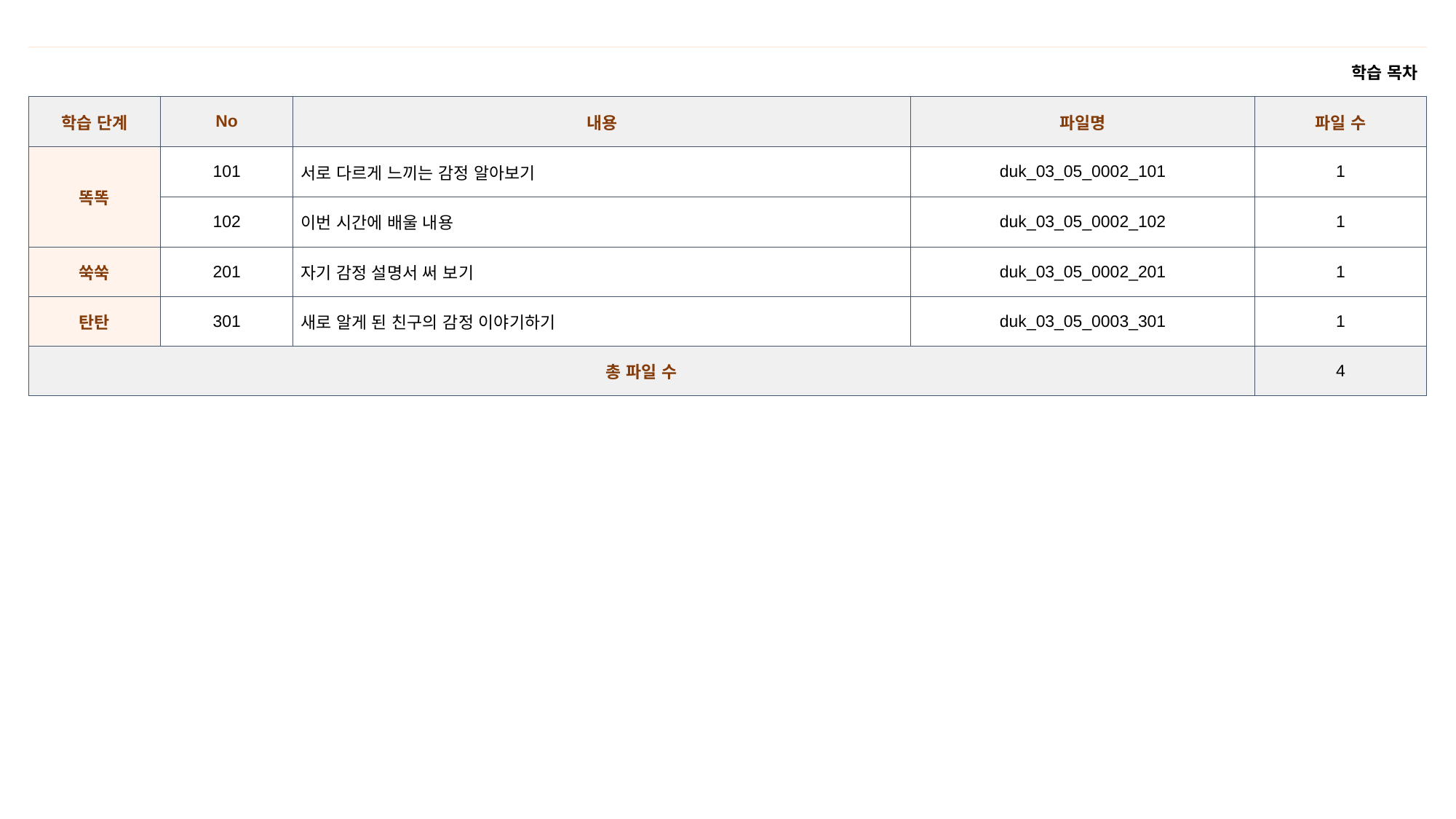

| 학습 목차 |  |  |  |  |
| --- | --- | --- | --- | --- |
| 학습 단계 | No | 내용 | 파일명 | 파일 수 |
| 똑똑 | 101 | 서로 다르게 느끼는 감정 알아보기 | duk\_03\_05\_0002\_101 | 1 |
|  | 102 | 이번 시간에 배울 내용 | duk\_03\_05\_0002\_102 | 1 |
| 쑥쑥 | 201 | 자기 감정 설명서 써 보기 | duk\_03\_05\_0002\_201 | 1 |
| 탄탄 | 301 | 새로 알게 된 친구의 감정 이야기하기 | duk\_03\_05\_0003\_301 | 1 |
| 총 파일 수 |  |  |  | 4 |